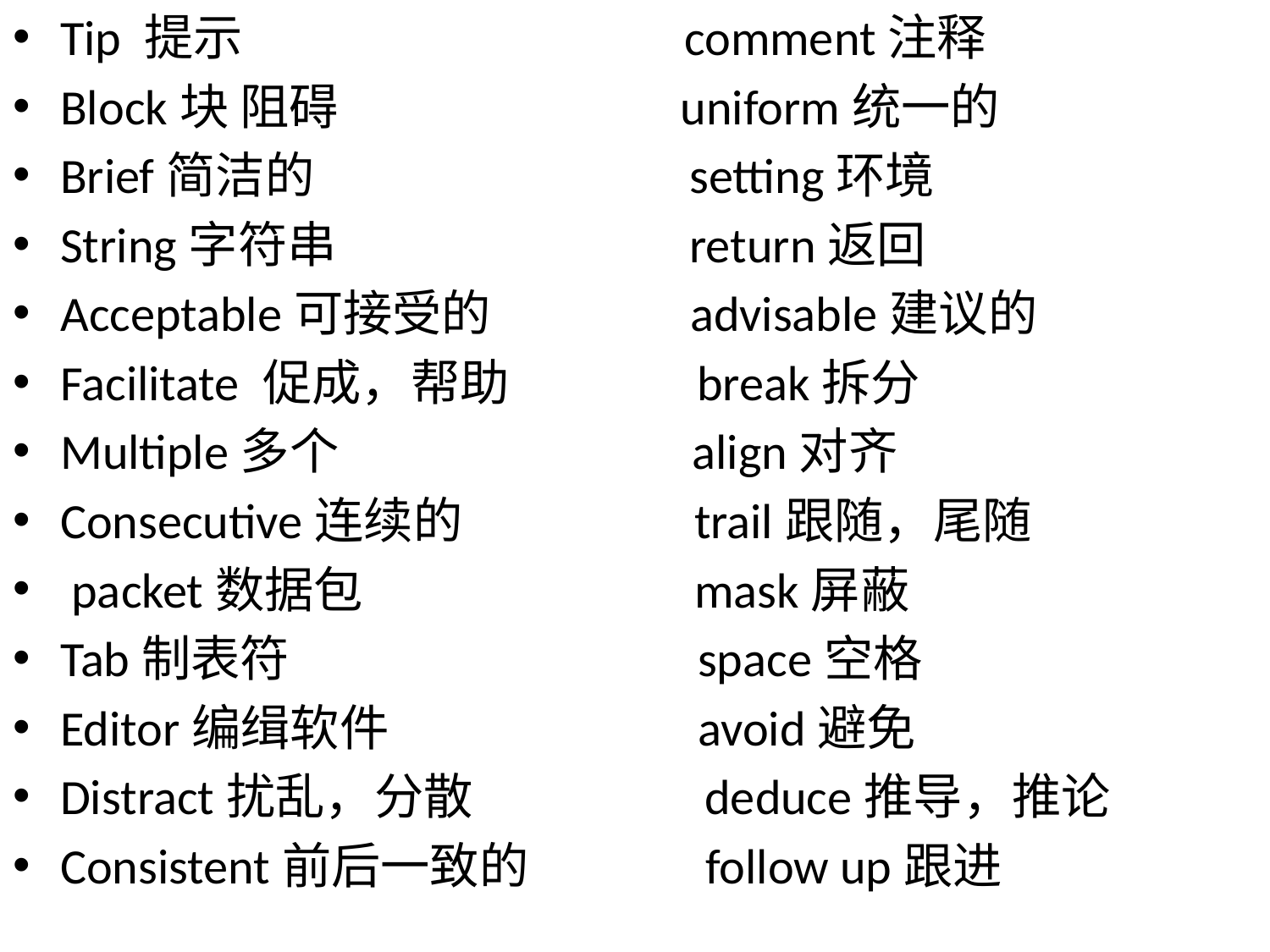

Tip 提示                                       comment注释
Block块 阻碍                              uniform统一的
Brief简洁的                                 setting环境
String字符串                               return返回
Acceptable可接受的                 advisable建议的
Facilitate 促成，帮助                break拆分
Multiple多个                               align对齐
Consecutive连续的                    trail跟随，尾随
 packet数据包                             mask屏蔽
Tab制表符                                    space空格
Editor编缉软件                           avoid避免
Distract扰乱，分散                    deduce推导，推论
Consistent前后一致的               follow up跟进